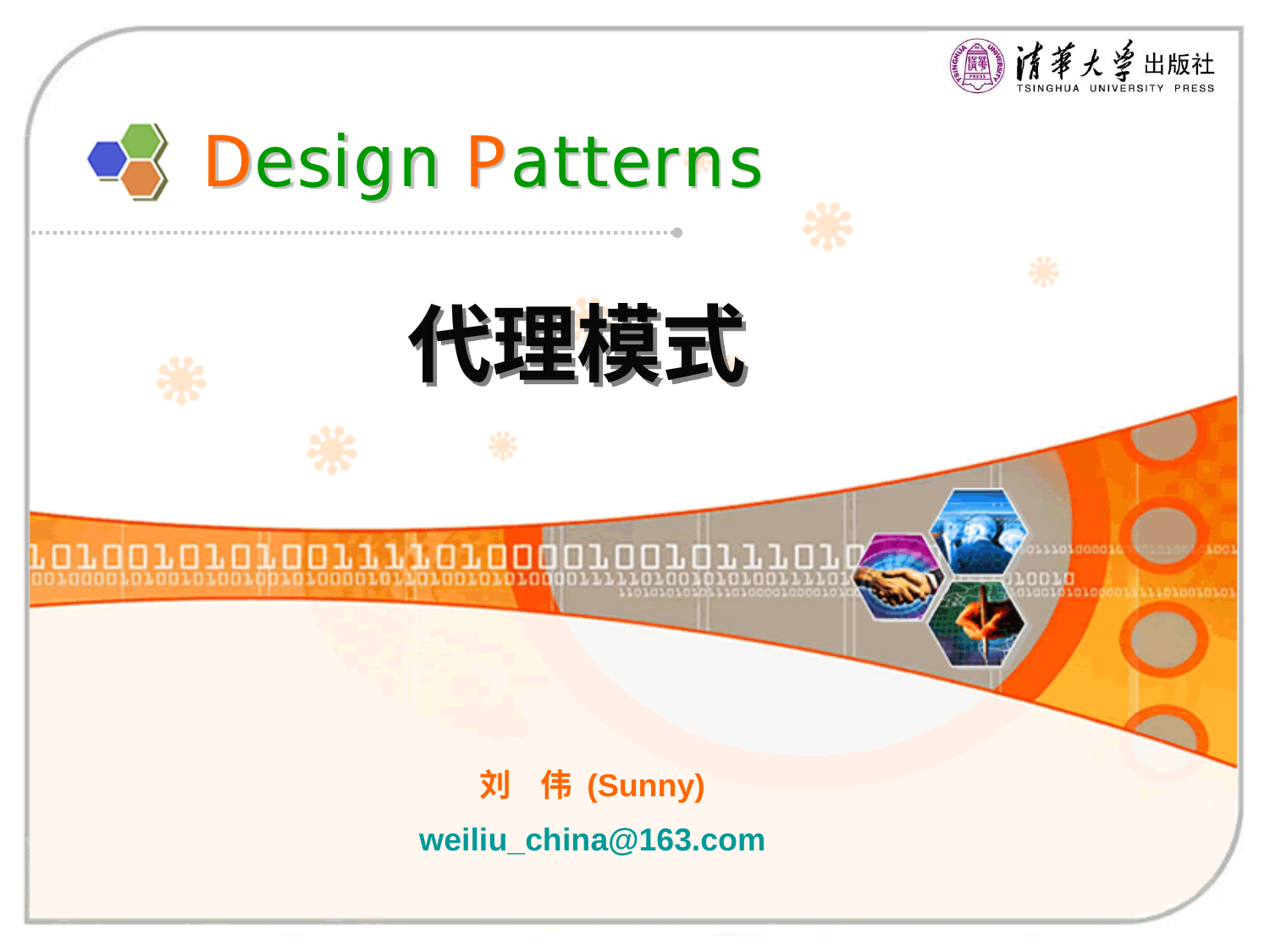

# Design Patterns
代理模式
刘    伟 (Sunny)
weiliu_china@163.com